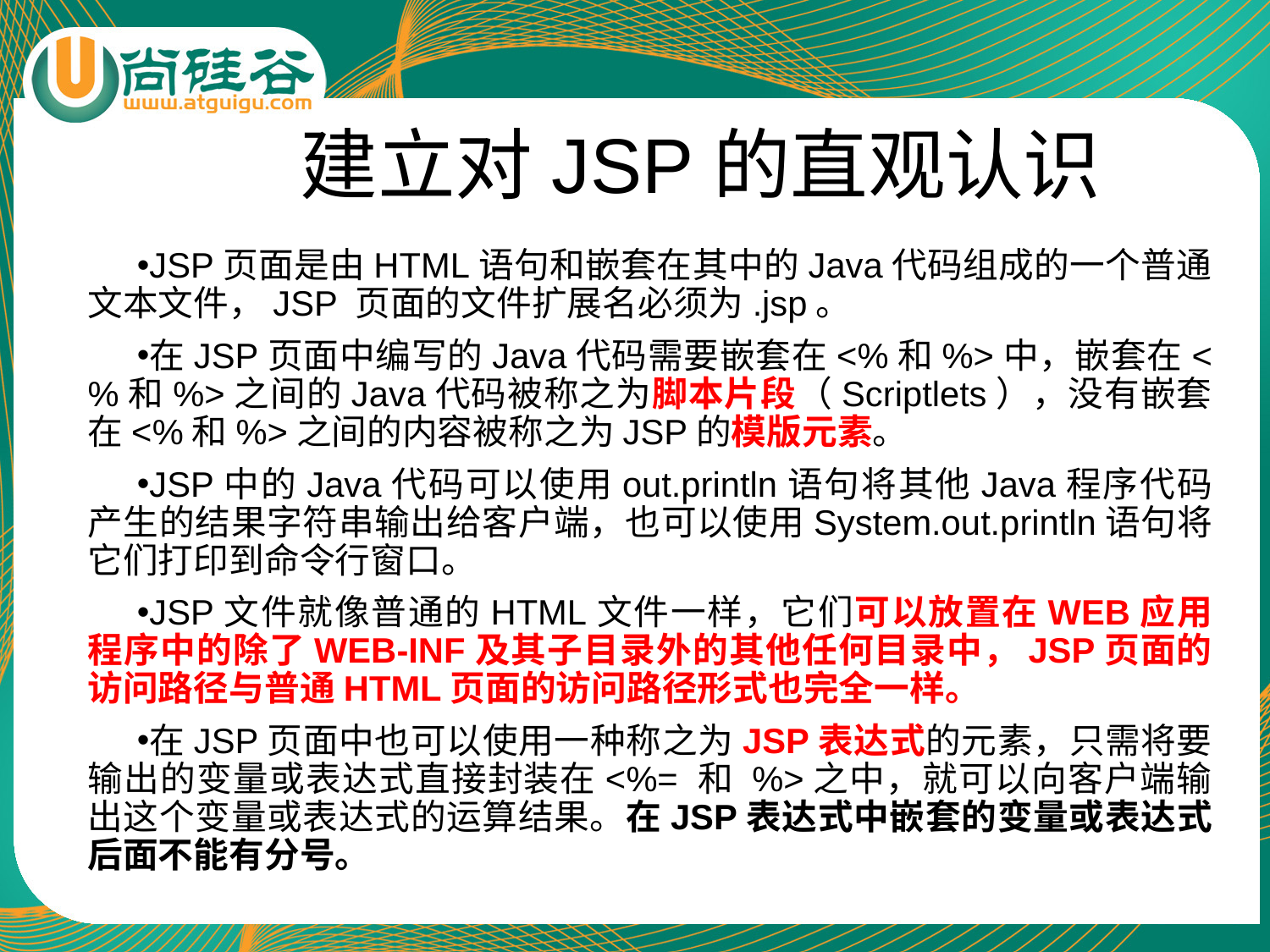

# 建立对JSP的直观认识
JSP页面是由HTML语句和嵌套在其中的Java代码组成的一个普通文本文件，JSP 页面的文件扩展名必须为.jsp。
在JSP页面中编写的Java代码需要嵌套在<%和%>中，嵌套在<%和%>之间的Java代码被称之为脚本片段（Scriptlets），没有嵌套在<%和%>之间的内容被称之为JSP的模版元素。
JSP中的Java代码可以使用out.println语句将其他Java程序代码产生的结果字符串输出给客户端，也可以使用System.out.println语句将它们打印到命令行窗口。
JSP文件就像普通的HTML文件一样，它们可以放置在WEB应用程序中的除了WEB-INF及其子目录外的其他任何目录中，JSP页面的访问路径与普通HTML页面的访问路径形式也完全一样。
在JSP页面中也可以使用一种称之为JSP表达式的元素，只需将要输出的变量或表达式直接封装在<%= 和 %>之中，就可以向客户端输出这个变量或表达式的运算结果。在JSP表达式中嵌套的变量或表达式后面不能有分号。